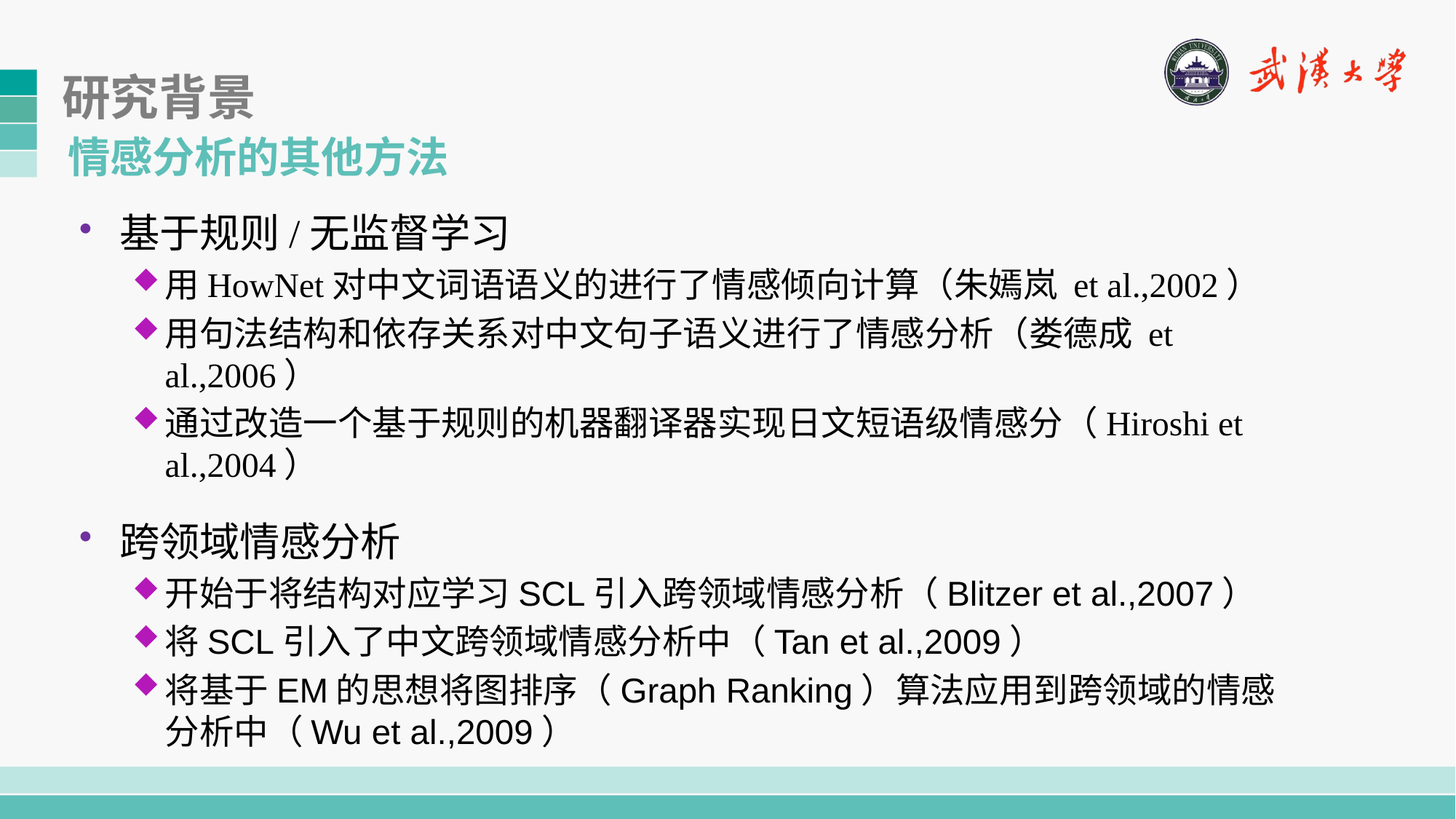

# 研究背景
情感分析的其他方法
基于规则/无监督学习
用HowNet对中文词语语义的进行了情感倾向计算（朱嫣岚 et al.,2002）
用句法结构和依存关系对中文句子语义进行了情感分析（娄德成 et al.,2006）
通过改造一个基于规则的机器翻译器实现日文短语级情感分（Hiroshi et al.,2004）
跨领域情感分析
开始于将结构对应学习SCL引入跨领域情感分析（Blitzer et al.,2007）
将SCL引入了中文跨领域情感分析中（Tan et al.,2009）
将基于EM的思想将图排序（Graph Ranking）算法应用到跨领域的情感分析中（Wu et al.,2009）
6